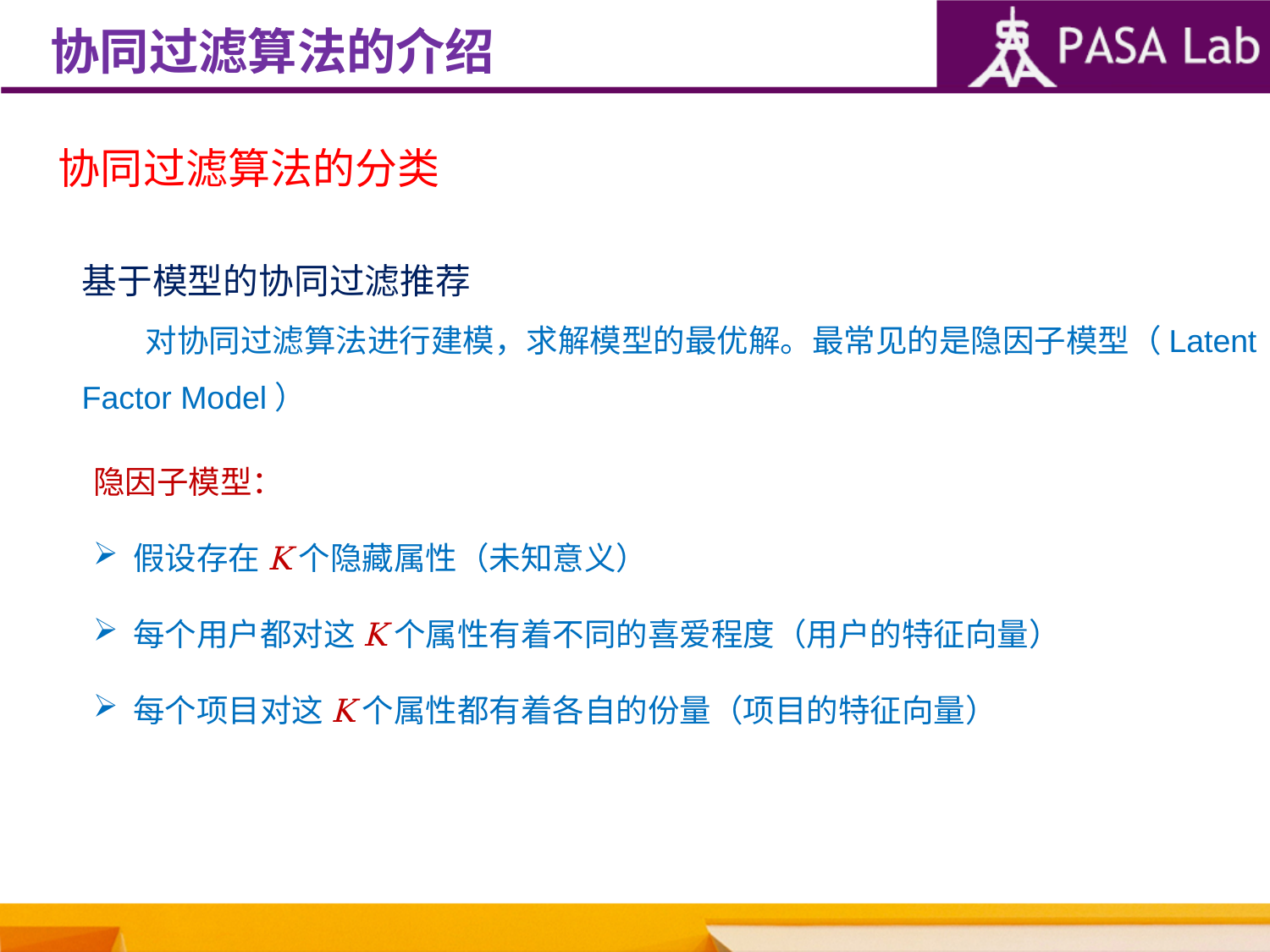

协同过滤算法的介绍
协同过滤算法的分类
基于模型的协同过滤推荐
对协同过滤算法进行建模，求解模型的最优解。最常见的是隐因子模型（Latent Factor Model）
隐因子模型：
假设存在K个隐藏属性（未知意义）
每个用户都对这K个属性有着不同的喜爱程度（用户的特征向量）
每个项目对这K个属性都有着各自的份量（项目的特征向量）